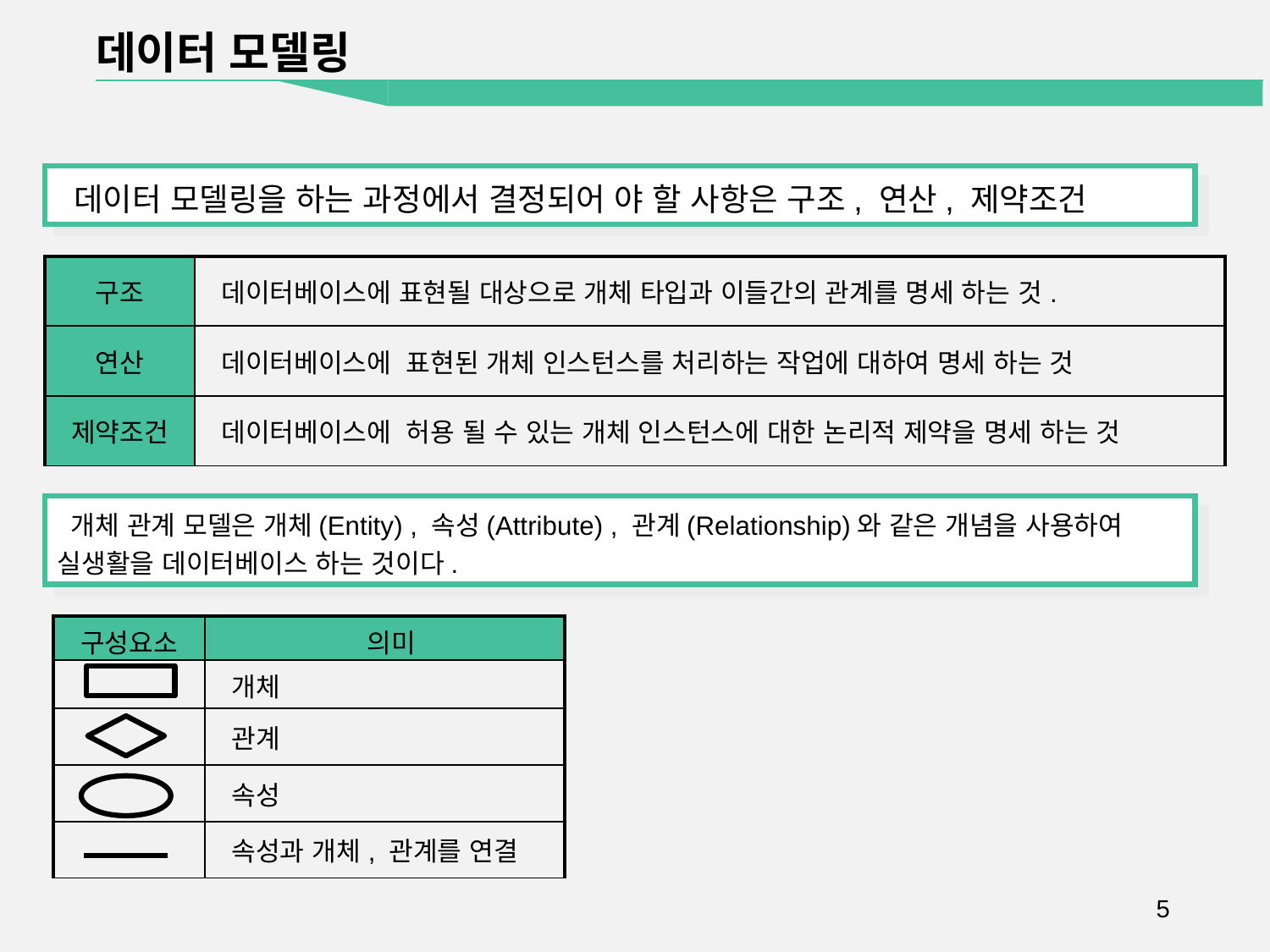

데이터 모델링

 데이터 모델링을 하는 과정에서 결정되어 야 할 사항은 구조, 연산, 제약조건
| 구조 | 데이터베이스에 표현될 대상으로 개체 타입과 이들간의 관계를 명세 하는 것. |
| --- | --- |
| 연산 | 데이터베이스에 표현된 개체 인스턴스를 처리하는 작업에 대하여 명세 하는 것 |
| 제약조건 | 데이터베이스에 허용 될 수 있는 개체 인스턴스에 대한 논리적 제약을 명세 하는 것 |
 개체 관계 모델은 개체(Entity) , 속성(Attribute) , 관계(Relationship)와 같은 개념을 사용하여 실생활을 데이터베이스 하는 것이다.
| 구성요소 | 의미 |
| --- | --- |
|  | 개체 |
|  | 관계 |
|  | 속성 |
|  | 속성과 개체, 관계를 연결 |

5